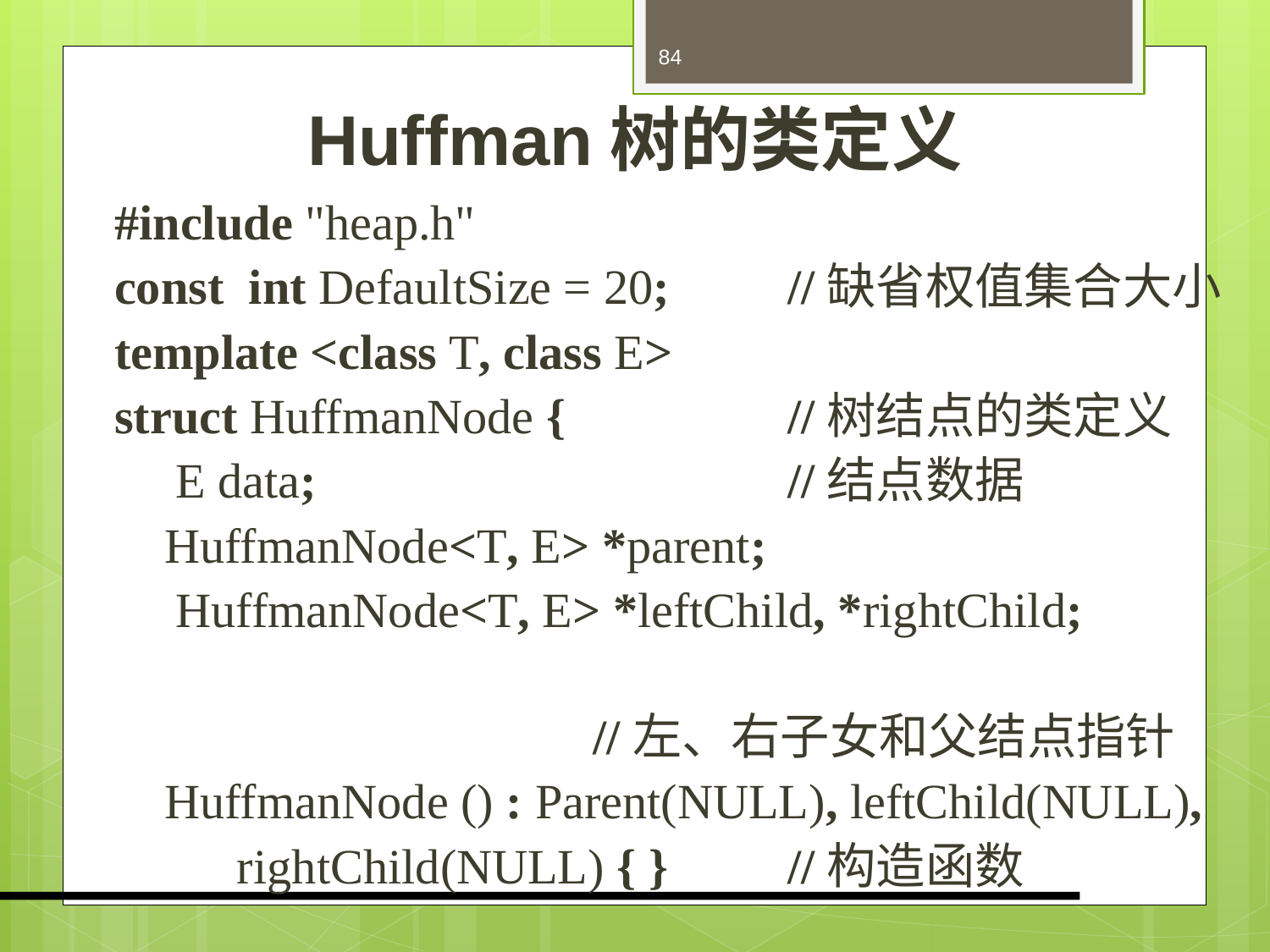

84
# Huffman树的类定义
#include "heap.h"
const  int DefaultSize = 20;	//缺省权值集合大小
template <class T, class E>
struct HuffmanNode {		//树结点的类定义
     E data;				//结点数据
	 HuffmanNode<T, E> *parent;
     HuffmanNode<T, E> *leftChild, *rightChild;
                                       //左、右子女和父结点指针
	 HuffmanNode () : Parent(NULL), leftChild(NULL),
          rightChild(NULL) { }	//构造函数